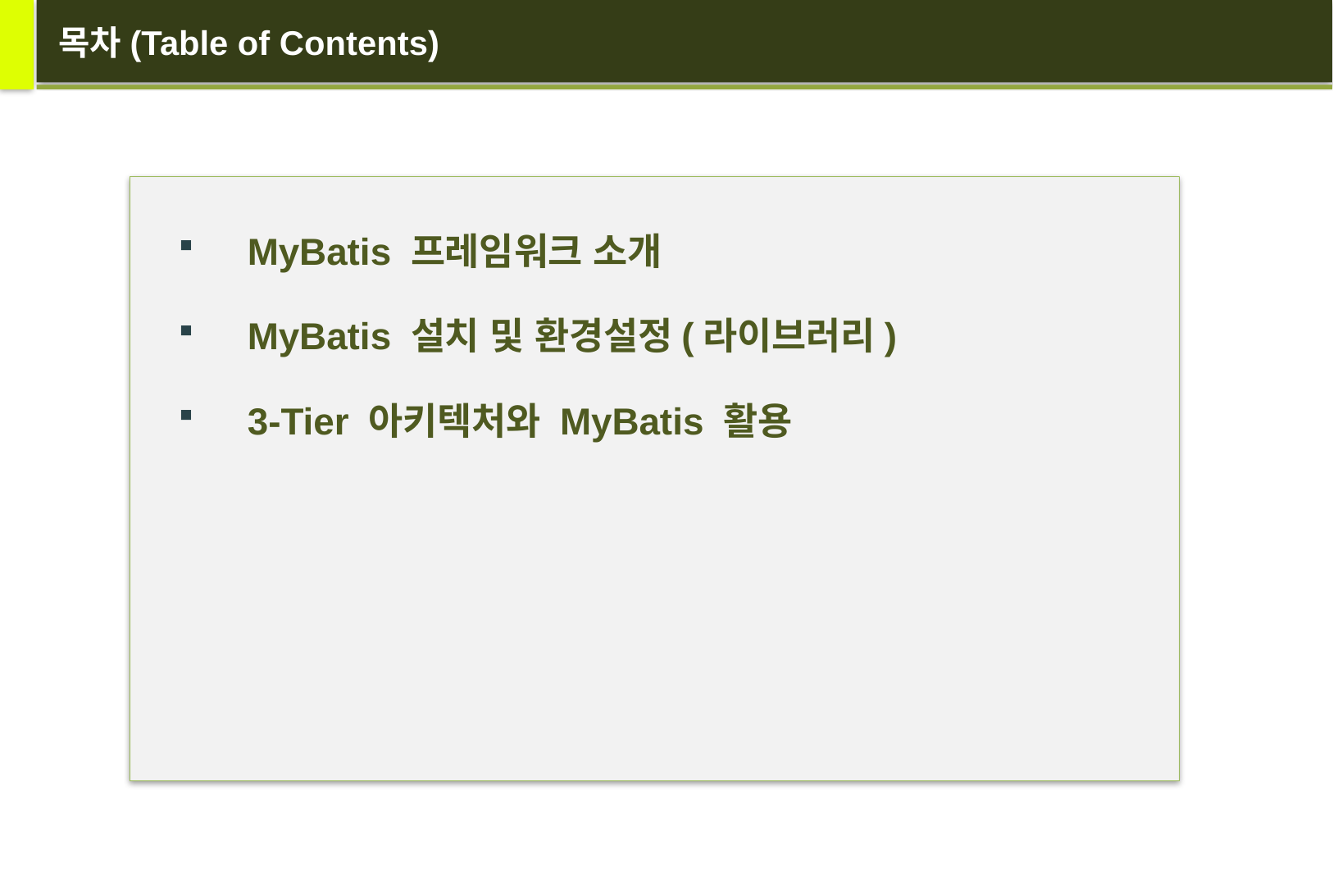

# 목차(Table of Contents)
MyBatis 프레임워크 소개
MyBatis 설치 및 환경설정(라이브러리)
3-Tier 아키텍처와 MyBatis 활용